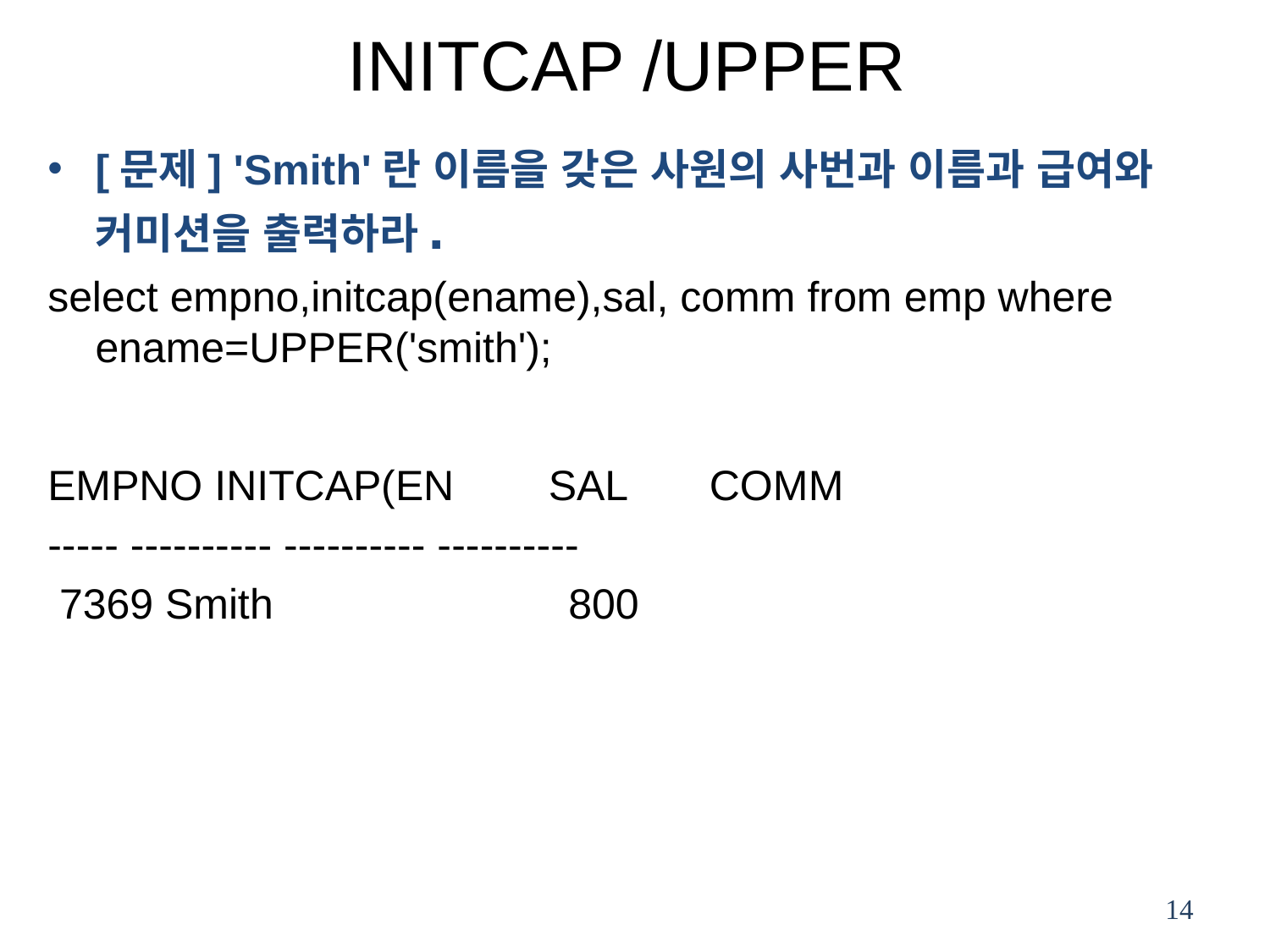

# INITCAP /UPPER
[문제] 'Smith'란 이름을 갖은 사원의 사번과 이름과 급여와 커미션을 출력하라.
select empno,initcap(ename),sal, comm from emp where ename=UPPER('smith');

EMPNO INITCAP(EN        SAL       COMM
----- ---------- ---------- ----------
 7369 Smith                         800

14